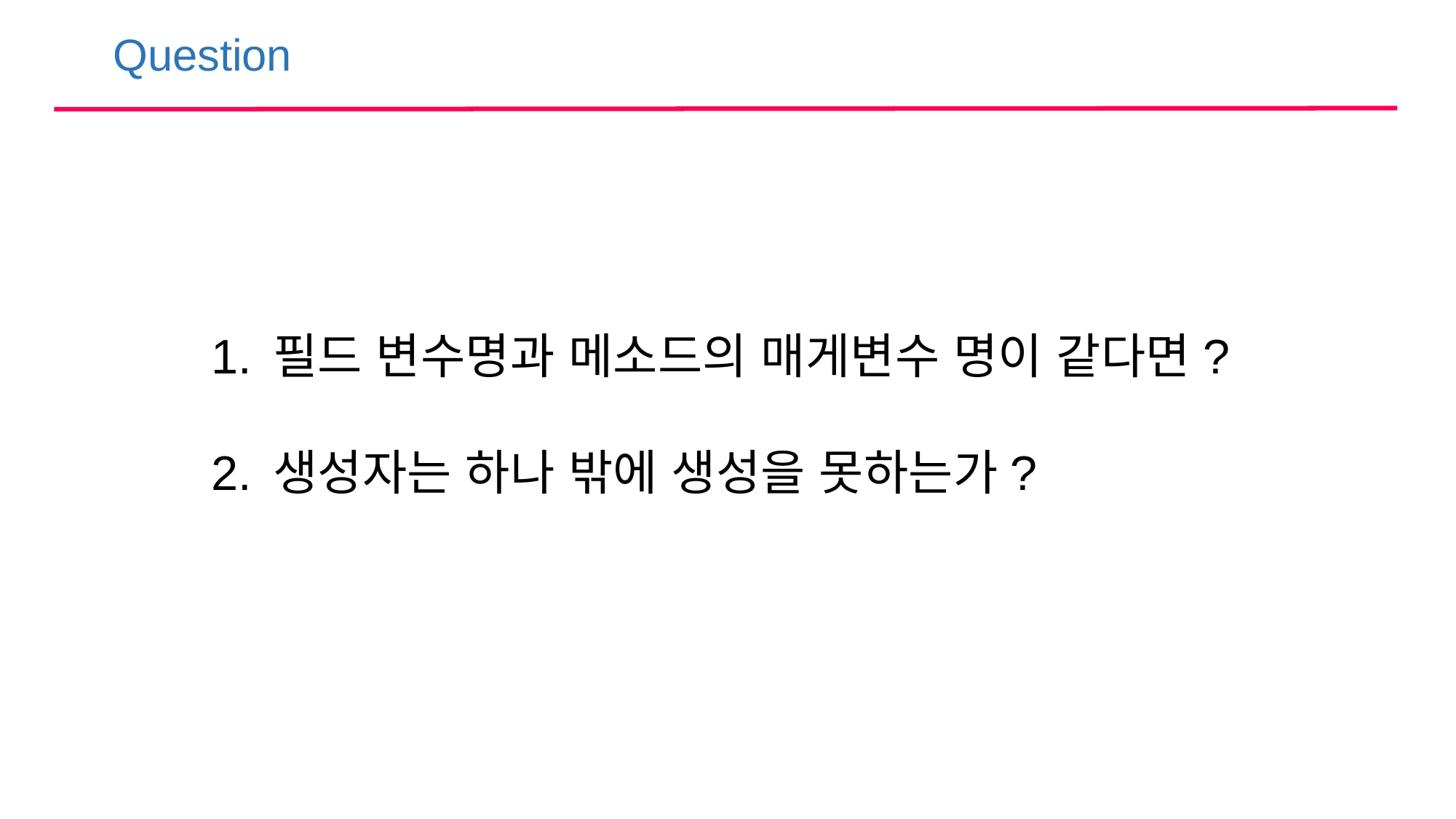

Question

필드 변수명과 메소드의 매게변수 명이 같다면?

생성자는 하나 밖에 생성을 못하는가?